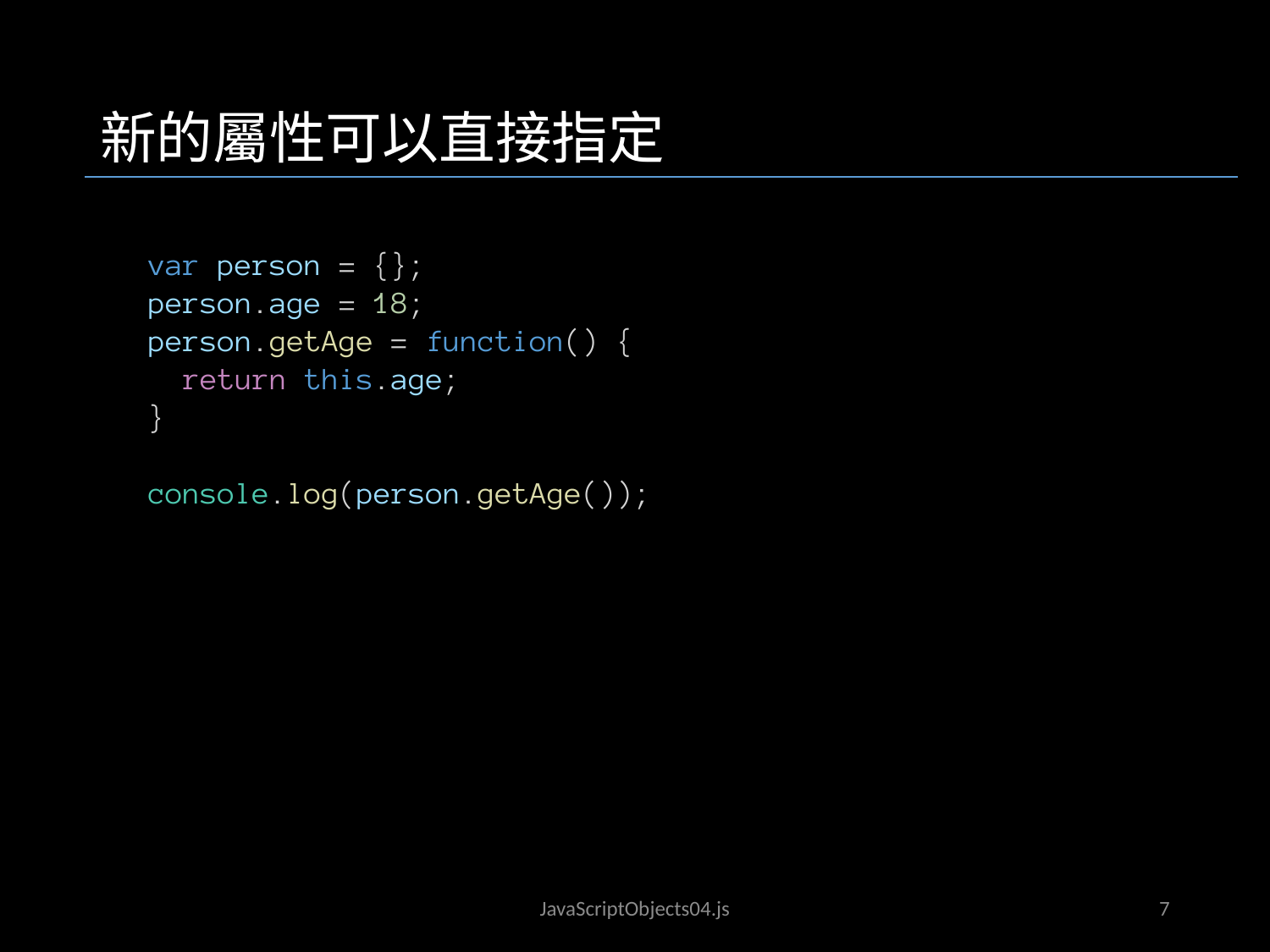

新的屬性可以直接指定
var person = {};
person.age = 18;
person.getAge = function() {
  return this.age;
}
console.log(person.getAge());
JavaScriptObjects02.js
JavaScriptObjects04.js
7